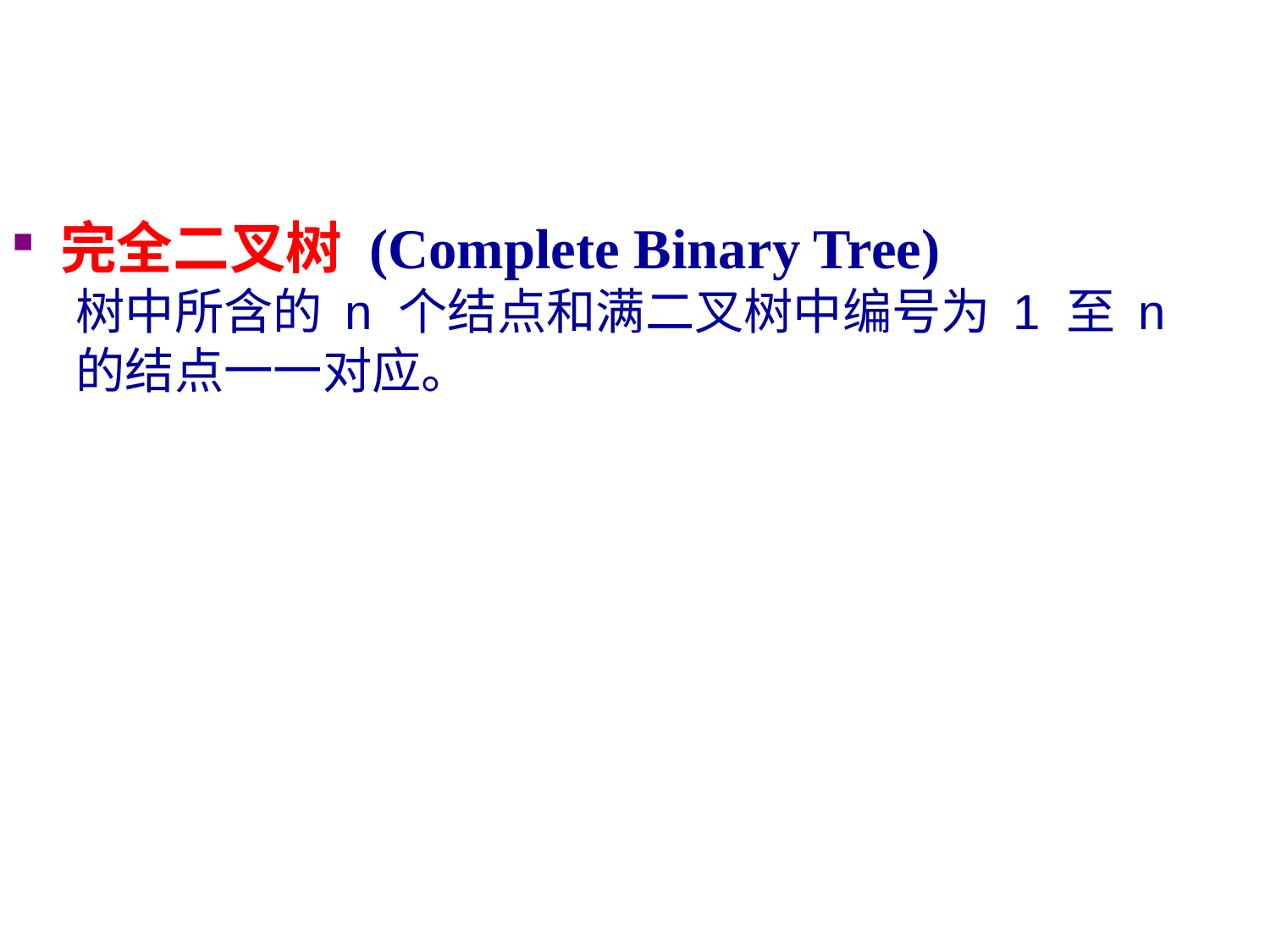

完全二叉树 (Complete Binary Tree)
树中所含的 n 个结点和满二叉树中编号为 1 至 n 的结点一一对应。